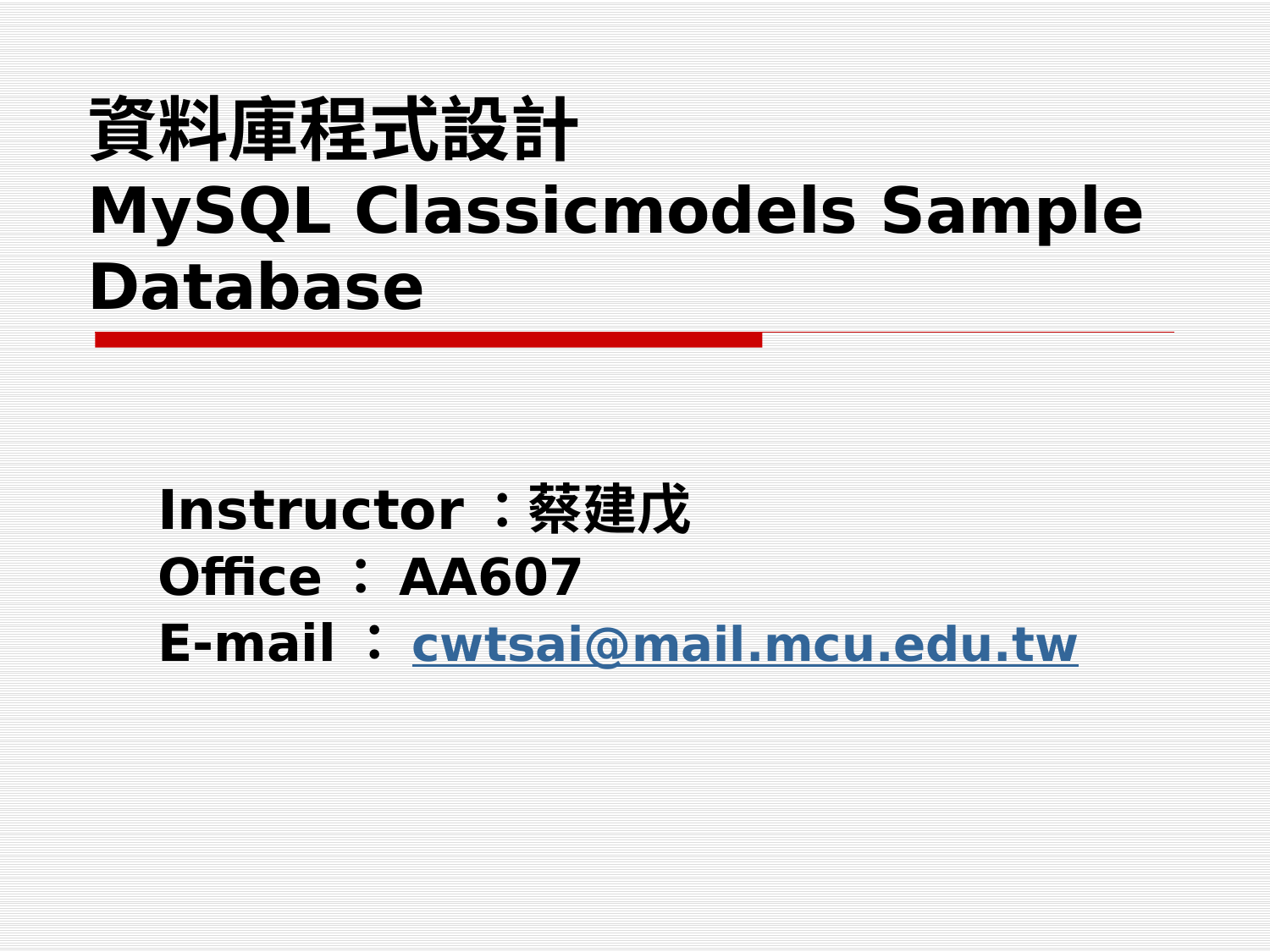

# 資料庫程式設計 MySQL Classicmodels Sample Database
Instructor：蔡建戊
Office：AA607
E-mail：cwtsai@mail.mcu.edu.tw